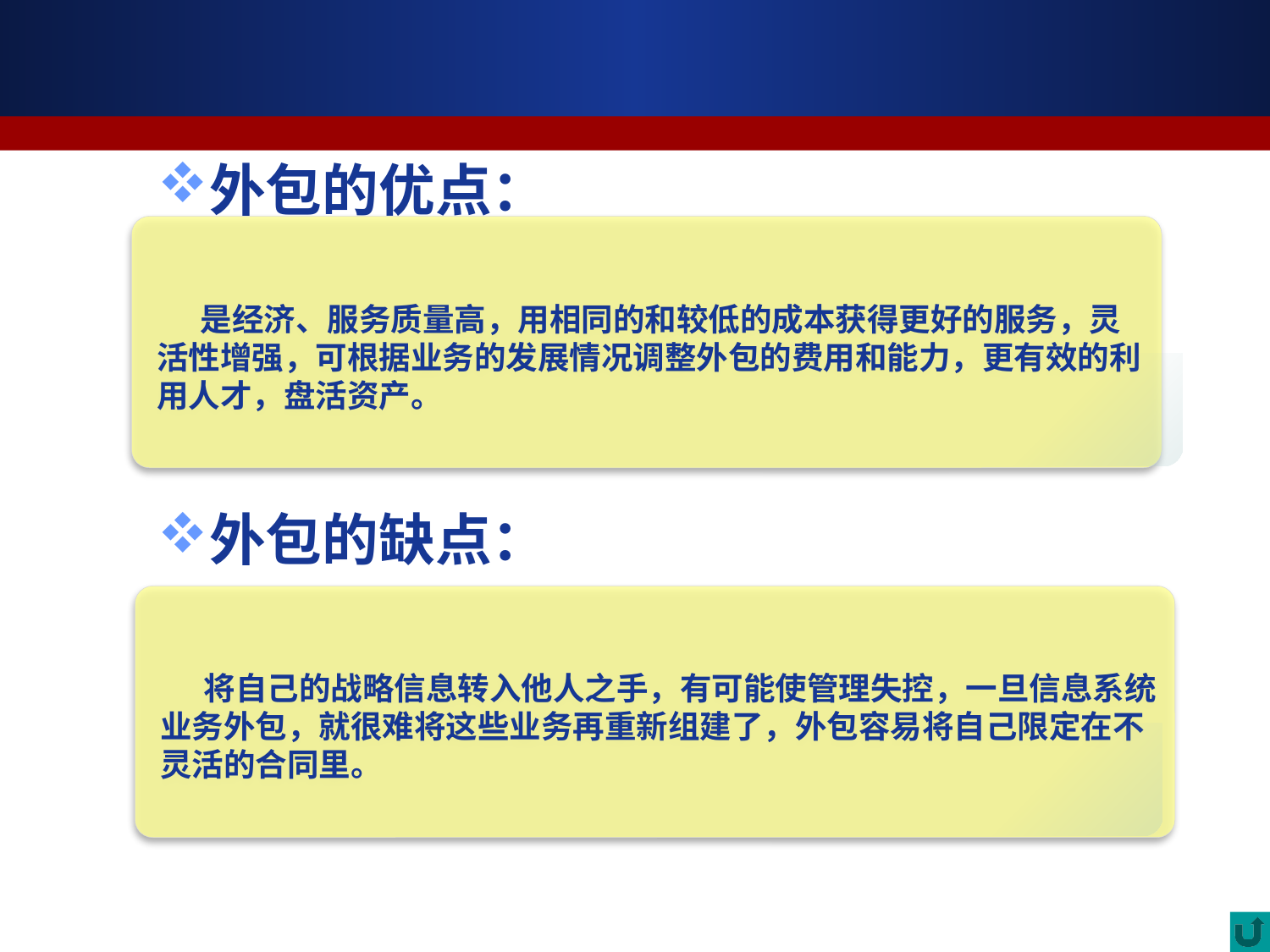

外包的优点：

外包的缺点：

     是经济、服务质量高，用相同的和较低的成本获得更好的服务，灵活性增强，可根据业务的发展情况调整外包的费用和能力，更有效的利用人才，盘活资产。

     将自己的战略信息转入他人之手，有可能使管理失控，一旦信息系统业务外包，就很难将这些业务再重新组建了，外包容易将自己限定在不灵活的合同里。